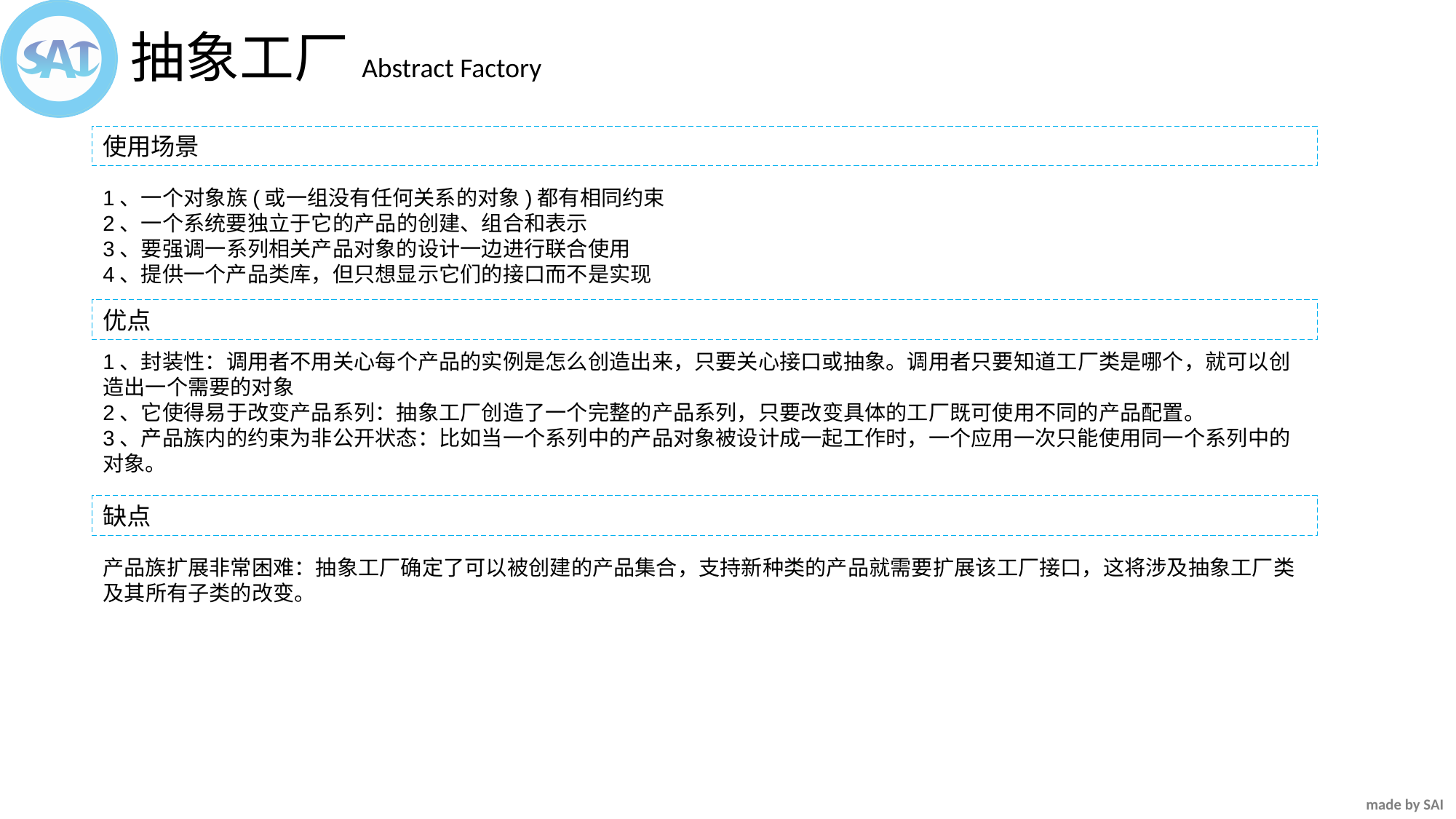

抽象工厂Abstract Factory
使用场景
1、一个对象族(或一组没有任何关系的对象)都有相同约束
2、一个系统要独立于它的产品的创建、组合和表示
3、要强调一系列相关产品对象的设计一边进行联合使用
4、提供一个产品类库，但只想显示它们的接口而不是实现
优点
1、封装性：调用者不用关心每个产品的实例是怎么创造出来，只要关心接口或抽象。调用者只要知道工厂类是哪个，就可以创造出一个需要的对象
2、它使得易于改变产品系列：抽象工厂创造了一个完整的产品系列，只要改变具体的工厂既可使用不同的产品配置。
3、产品族内的约束为非公开状态：比如当一个系列中的产品对象被设计成一起工作时，一个应用一次只能使用同一个系列中的对象。
缺点
产品族扩展非常困难：抽象工厂确定了可以被创建的产品集合，支持新种类的产品就需要扩展该工厂接口，这将涉及抽象工厂类及其所有子类的改变。